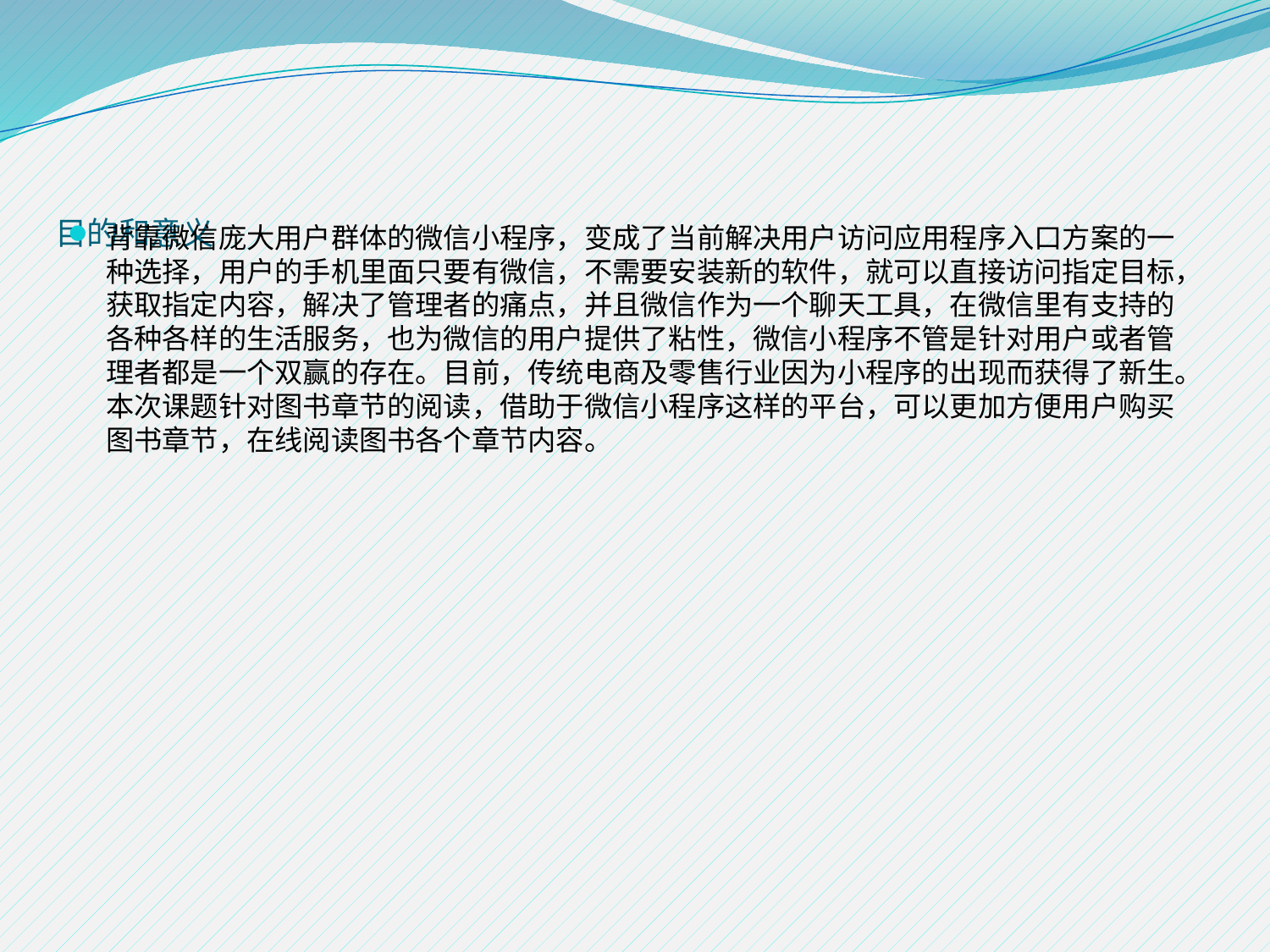

# 目的和意义
背靠微信庞大用户群体的微信小程序，变成了当前解决用户访问应用程序入口方案的一种选择，用户的手机里面只要有微信，不需要安装新的软件，就可以直接访问指定目标，获取指定内容，解决了管理者的痛点，并且微信作为一个聊天工具，在微信里有支持的各种各样的生活服务，也为微信的用户提供了粘性，微信小程序不管是针对用户或者管理者都是一个双赢的存在。目前，传统电商及零售行业因为小程序的出现而获得了新生。本次课题针对图书章节的阅读，借助于微信小程序这样的平台，可以更加方便用户购买图书章节，在线阅读图书各个章节内容。